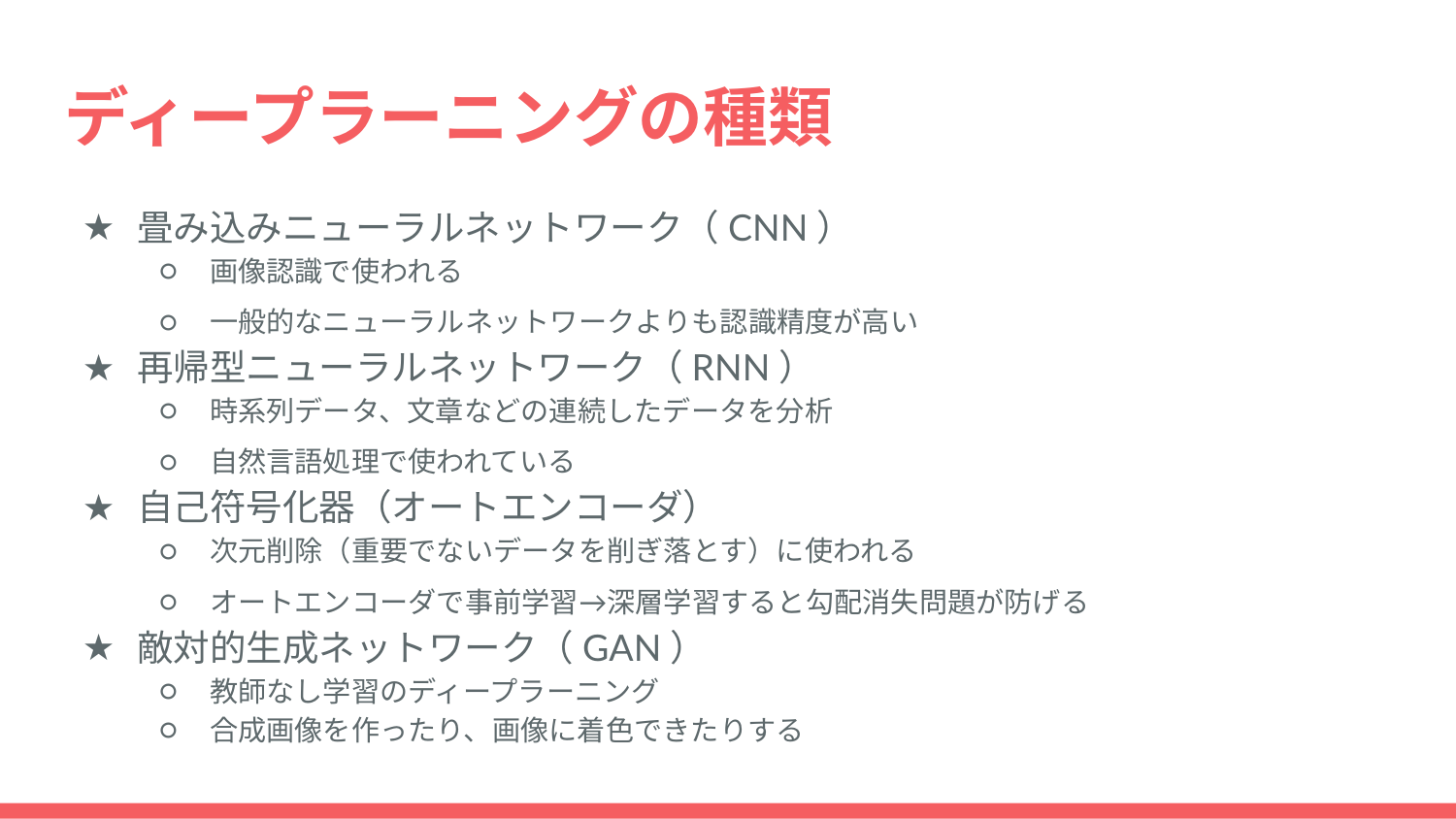

# ディープラーニングの種類
畳み込みニューラルネットワーク（CNN）
画像認識で使われる
一般的なニューラルネットワークよりも認識精度が高い
再帰型ニューラルネットワーク（RNN）
時系列データ、文章などの連続したデータを分析
自然言語処理で使われている
自己符号化器（オートエンコーダ）
次元削除（重要でないデータを削ぎ落とす）に使われる
オートエンコーダで事前学習→深層学習すると勾配消失問題が防げる
敵対的生成ネットワーク（GAN）
教師なし学習のディープラーニング
合成画像を作ったり、画像に着色できたりする